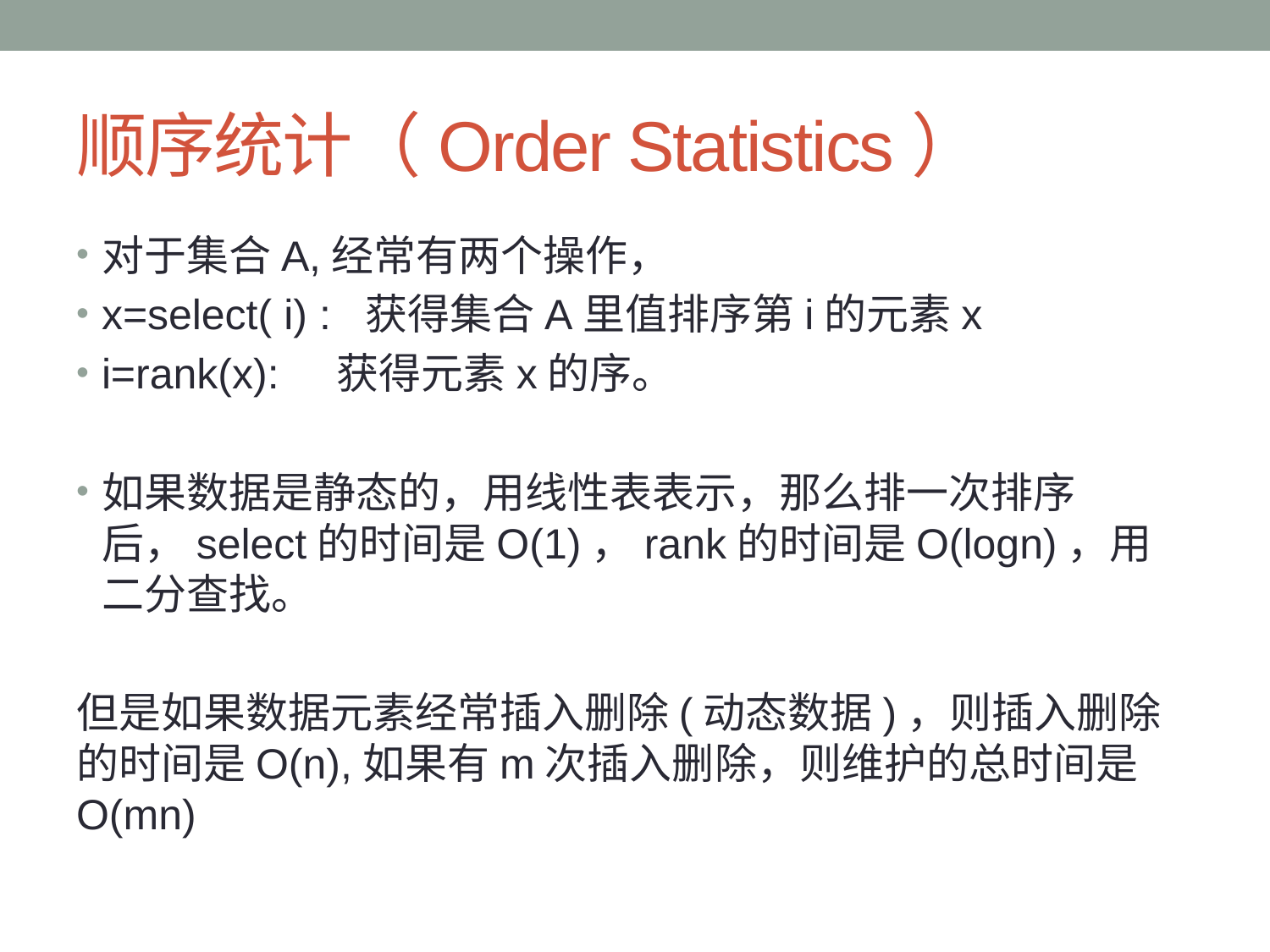

# 顺序统计（Order Statistics）
对于集合A,经常有两个操作，
x=select( i) :  获得集合A里值排序第i的元素x
i=rank(x):    获得元素x的序。

如果数据是静态的，用线性表表示，那么排一次排序后，select的时间是O(1)，rank的时间是O(logn)，用二分查找。

但是如果数据元素经常插入删除(动态数据)，则插入删除的时间是O(n),如果有m次插入删除，则维护的总时间是O(mn)